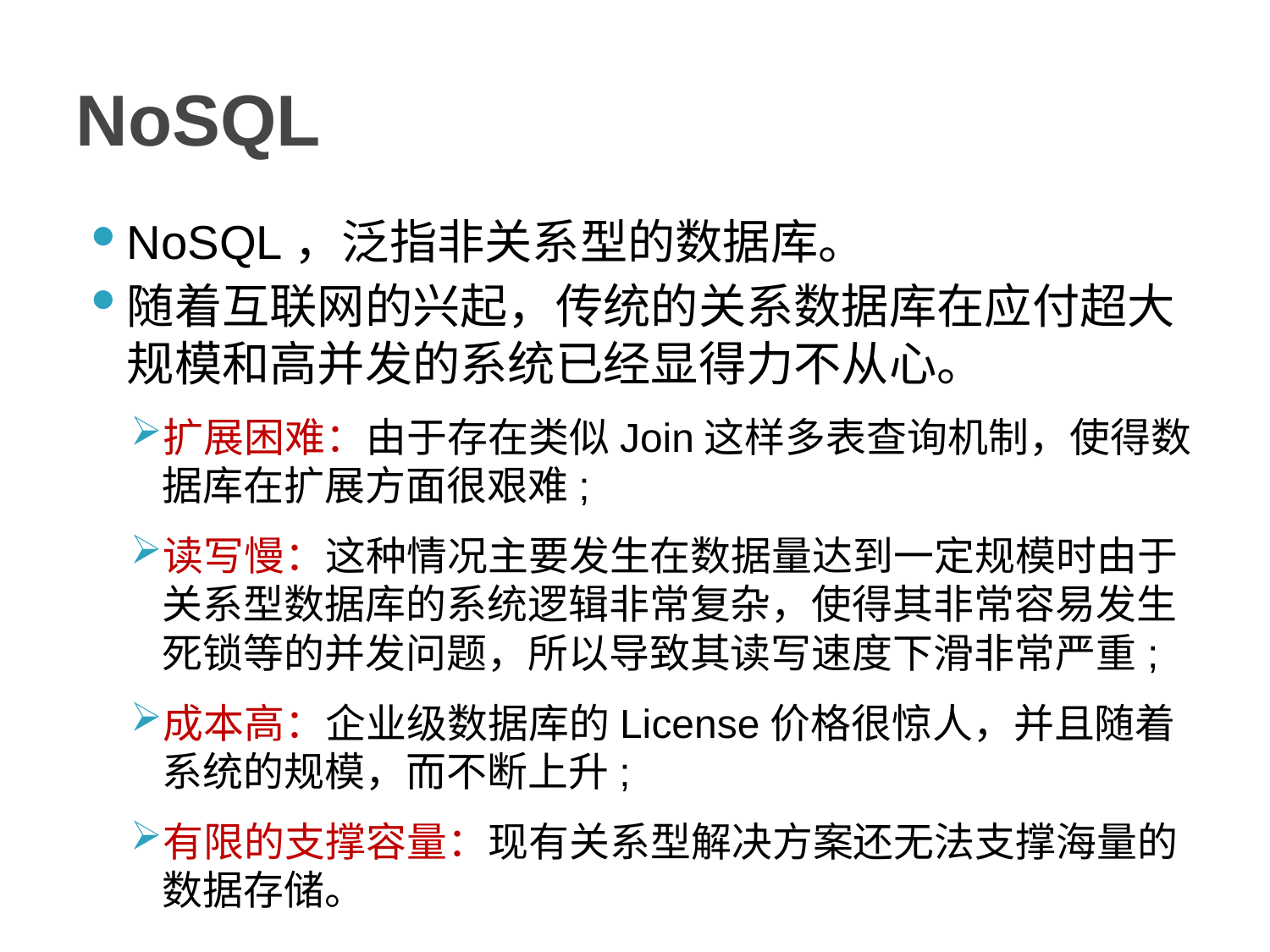

# NoSQL
NoSQL，泛指非关系型的数据库。
随着互联网的兴起，传统的关系数据库在应付超大规模和高并发的系统已经显得力不从心。
扩展困难：由于存在类似Join这样多表查询机制，使得数据库在扩展方面很艰难;
读写慢：这种情况主要发生在数据量达到一定规模时由于关系型数据库的系统逻辑非常复杂，使得其非常容易发生死锁等的并发问题，所以导致其读写速度下滑非常严重;
成本高：企业级数据库的License价格很惊人，并且随着系统的规模，而不断上升;
有限的支撑容量：现有关系型解决方案还无法支撑海量的数据存储。